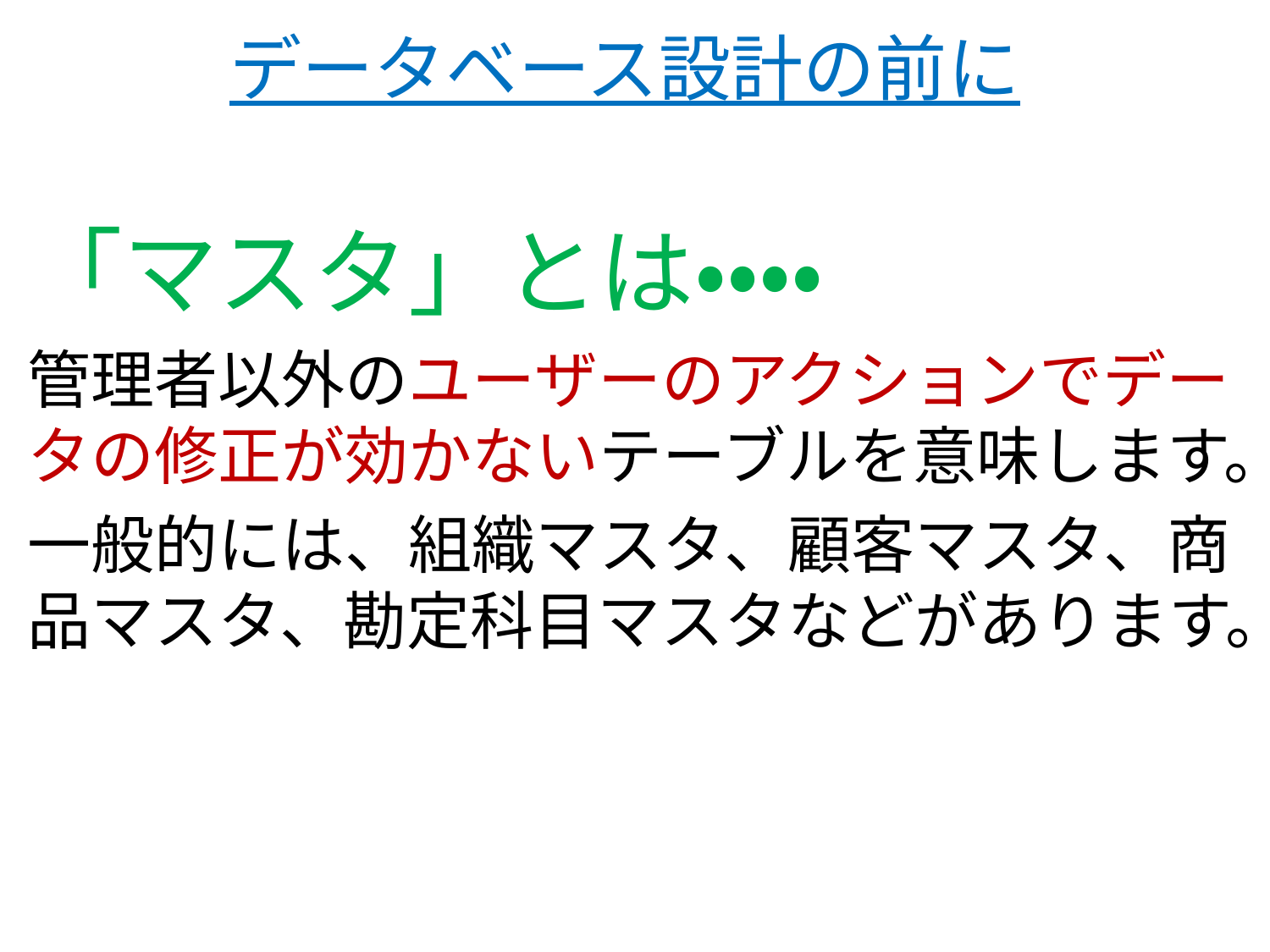

# データベース設計の前に
「マスタ」とは・・・・
管理者以外のユーザーのアクションでデータの修正が効かないテーブルを意味します。
一般的には、組織マスタ、顧客マスタ、商品マスタ、勘定科目マスタなどがあります。